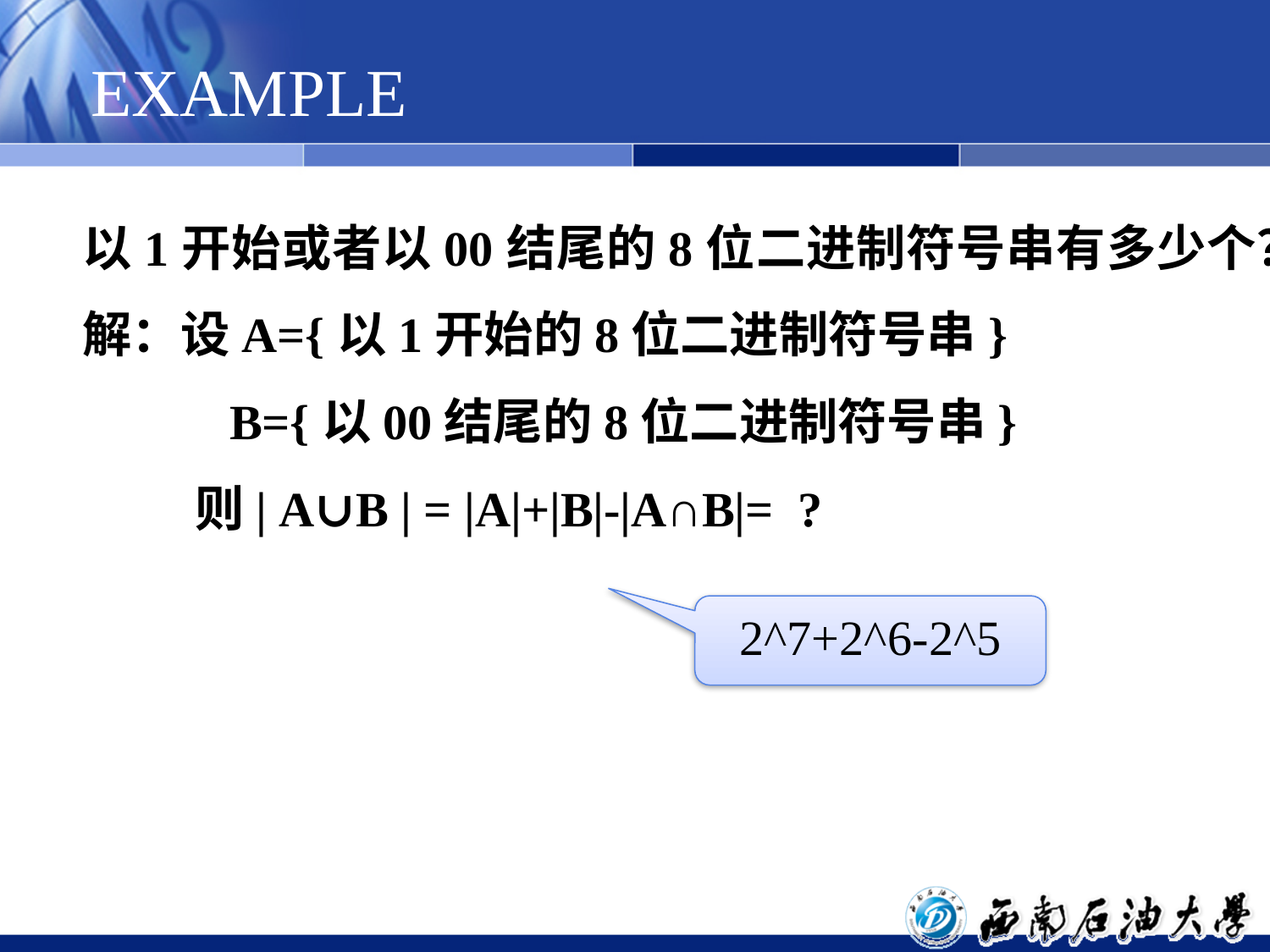

# EXAMPLE
以1开始或者以00结尾的8位二进制符号串有多少个？
解：设A={以1开始的8位二进制符号串}
            B={以00结尾的8位二进制符号串}
         则| A∪B | = |A|+|B|-|A∩B|=  ?
2^7+2^6-2^5